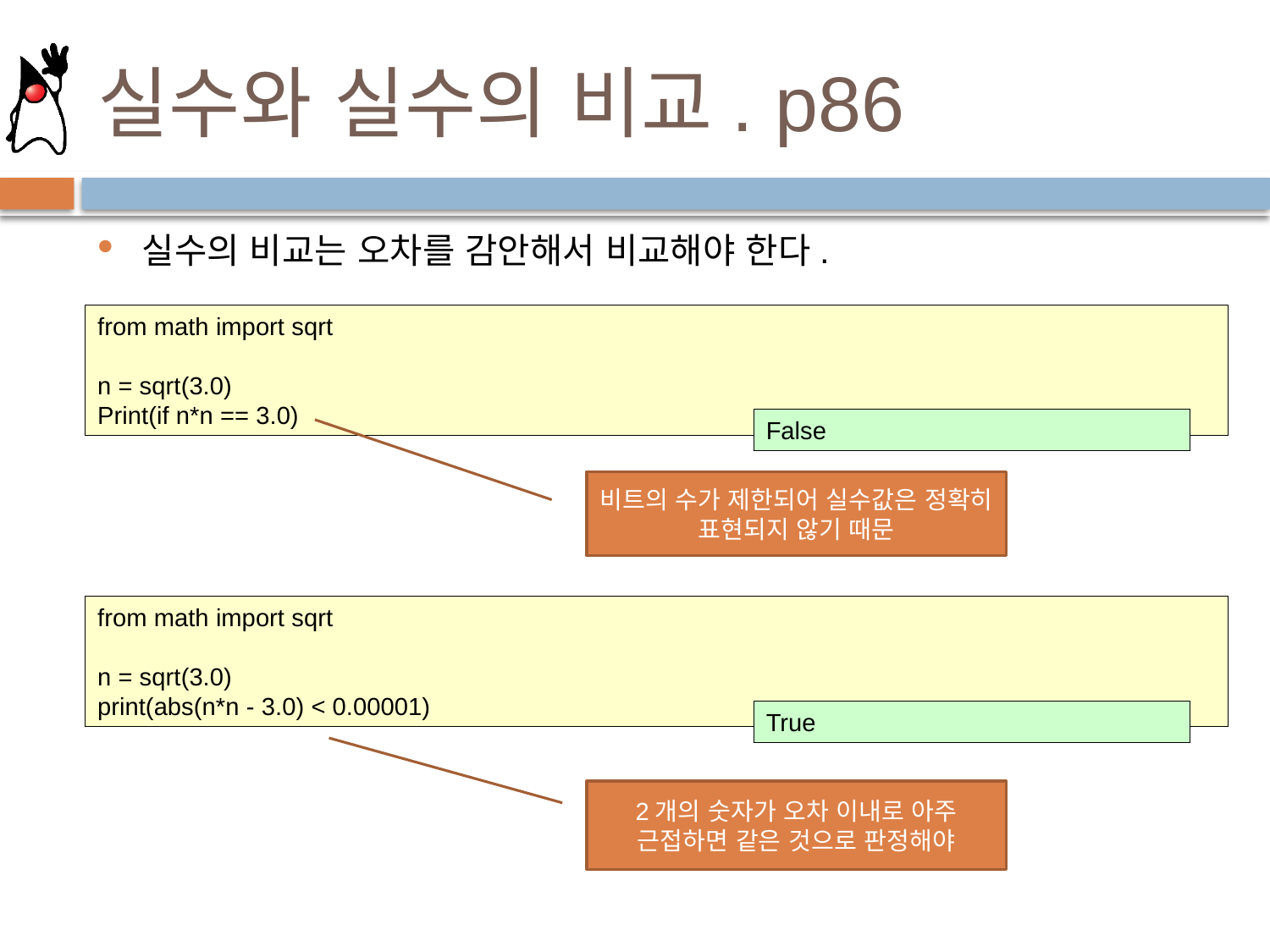

# 실수와 실수의 비교. p86
실수의 비교는 오차를 감안해서 비교해야 한다.

from math import sqrt

n = sqrt(3.0)
Print(if n*n == 3.0)
False
비트의 수가 제한되어 실수값은 정확히 표현되지 않기 때문
from math import sqrt

n = sqrt(3.0)
print(abs(n*n - 3.0) < 0.00001)
True
2개의 숫자가 오차 이내로 아주 근접하면 같은 것으로 판정해야